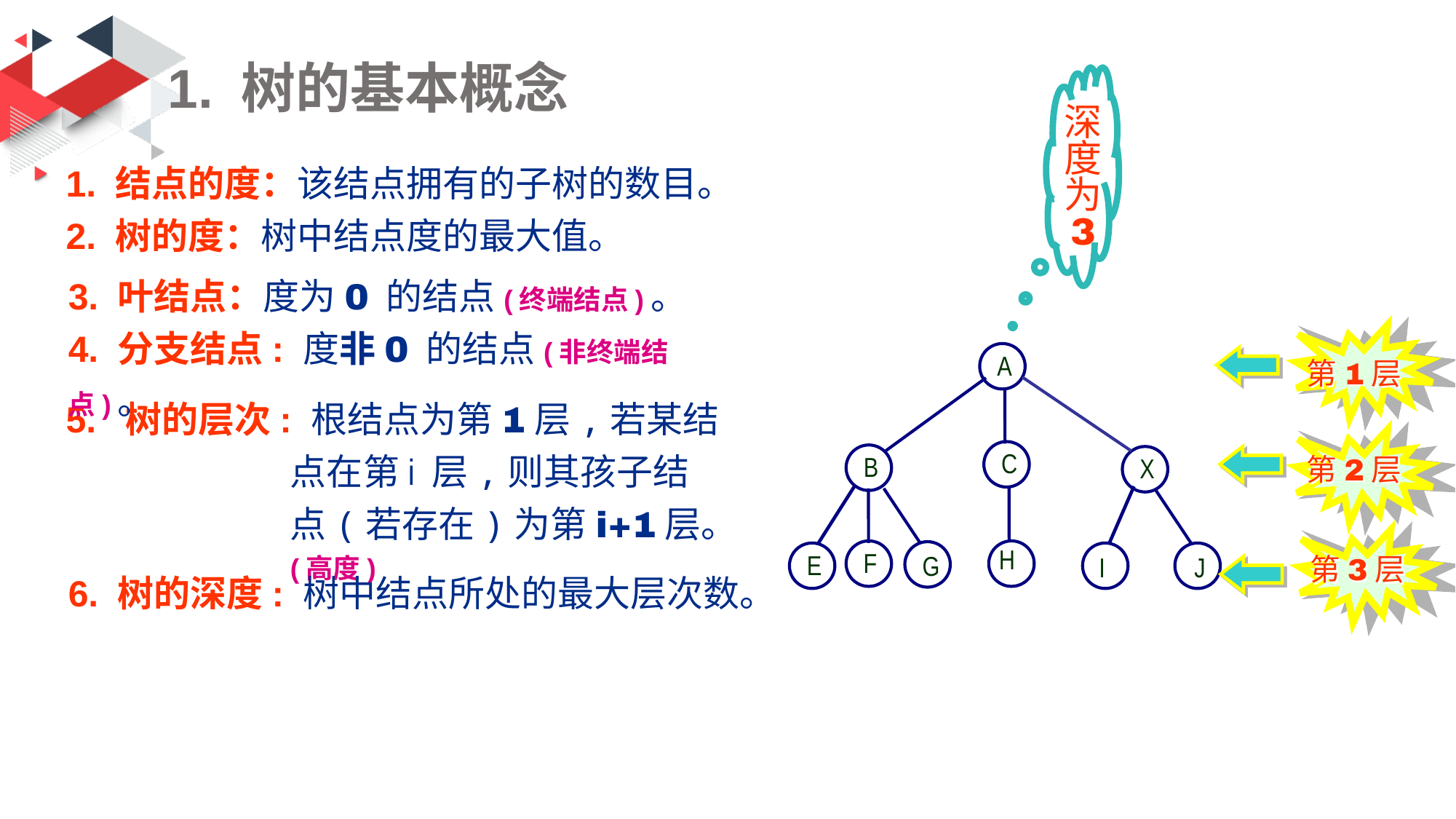

# 1. 树的基本概念

深
度
为
3
1. 结点的度：该结点拥有的子树的数目。
2. 树的度：树中结点度的最大值。
3. 叶结点：度为0 的结点(终端结点)。
4. 分支结点: 度非0 的结点(非终端结点)。

第1层

第2层

第3层

A

C

B

X

H
F

E

G
I
J
5.  树的层次: 根结点为第1层,若某结点在第i 层,则其孩子结点(若存在)为第i+1层。(高度)
6. 树的深度: 树中结点所处的最大层次数。